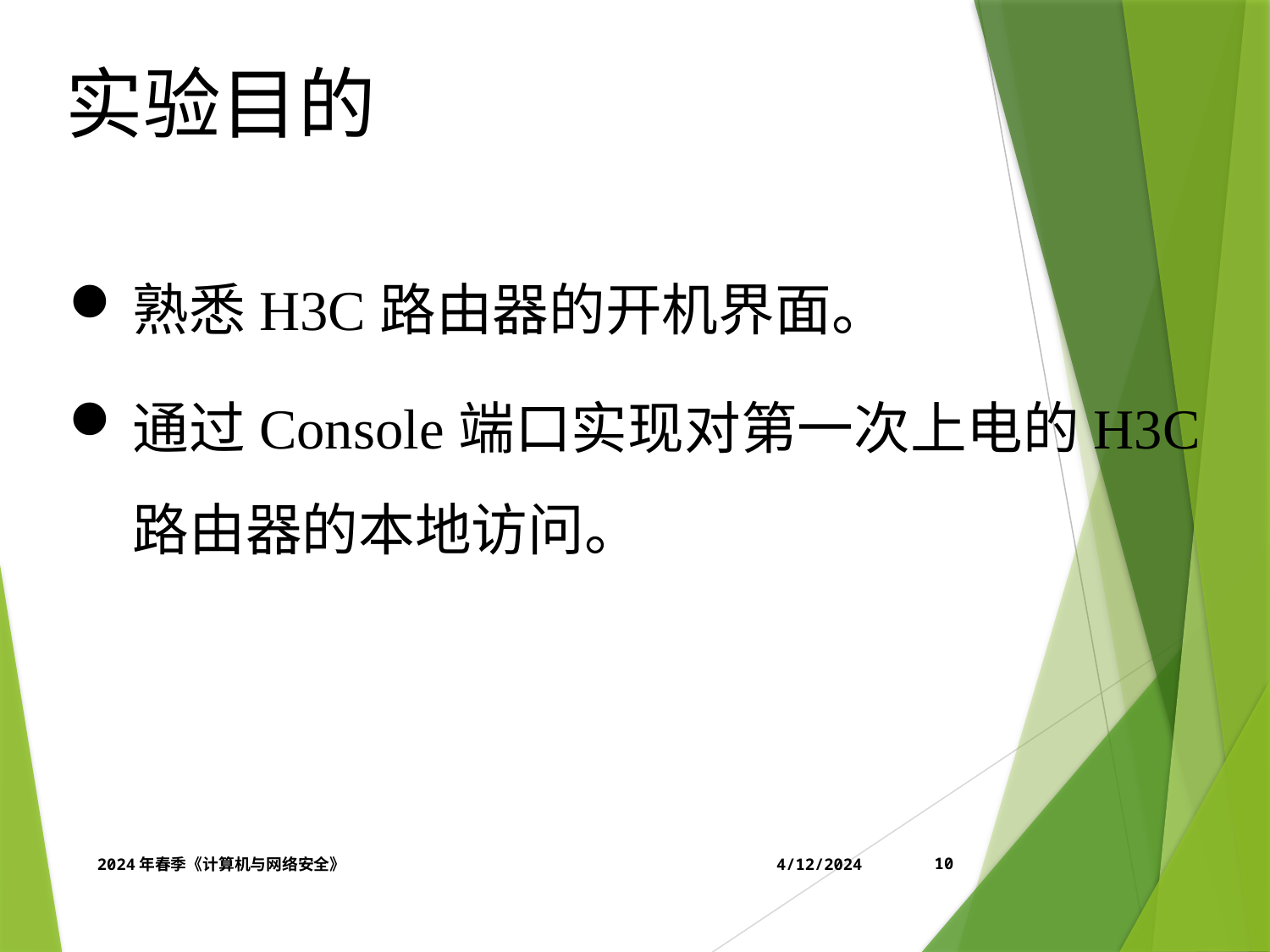

实验目的

熟悉H3C路由器的开机界面。
通过Console端口实现对第一次上电的H3C路由器的本地访问。

2024年春季《计算机与网络安全》
4/12/2024
10